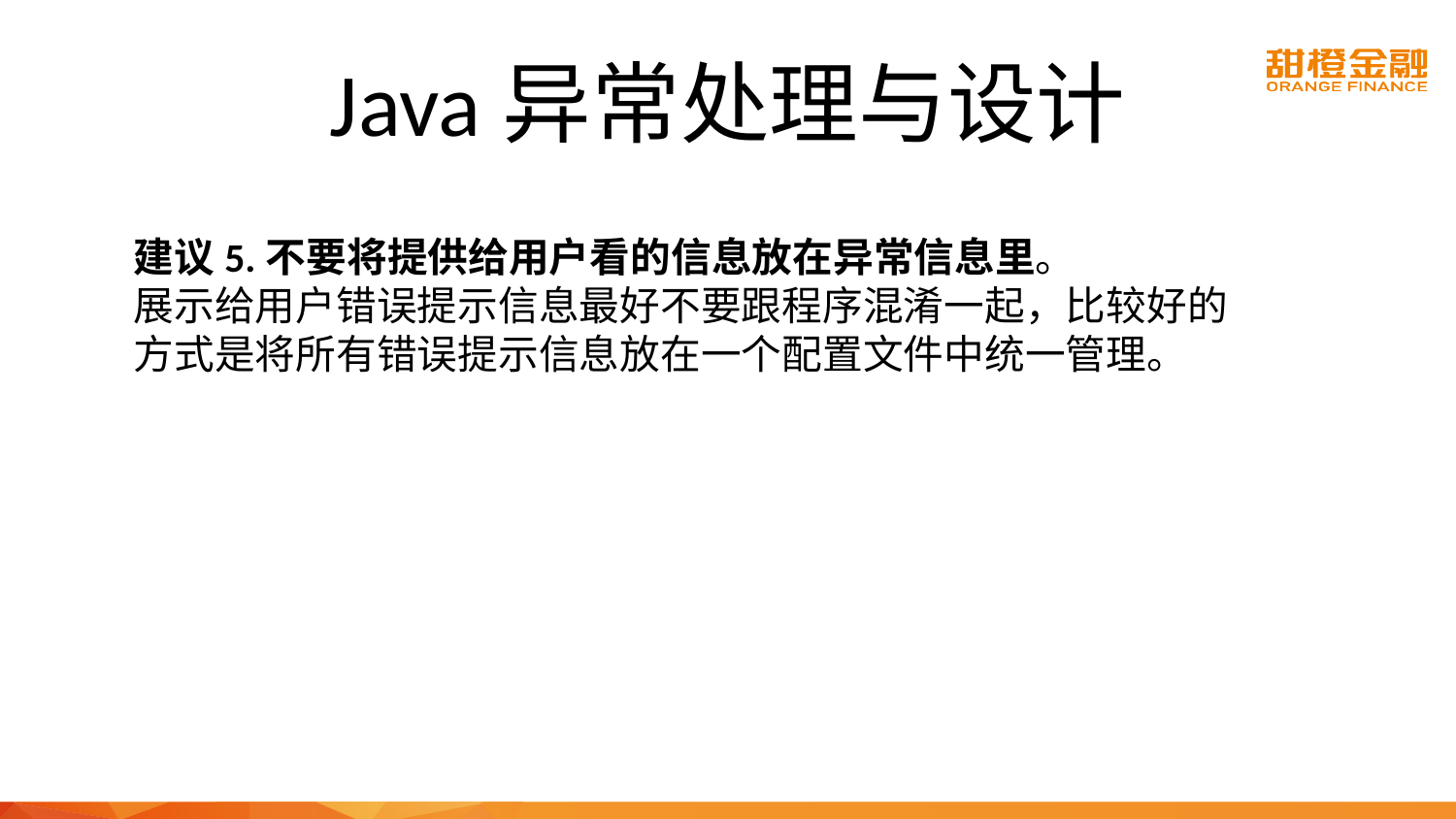

# Java异常处理与设计
建议5.不要将提供给用户看的信息放在异常信息里。
展示给用户错误提示信息最好不要跟程序混淆一起，比较好的方式是将所有错误提示信息放在一个配置文件中统一管理。